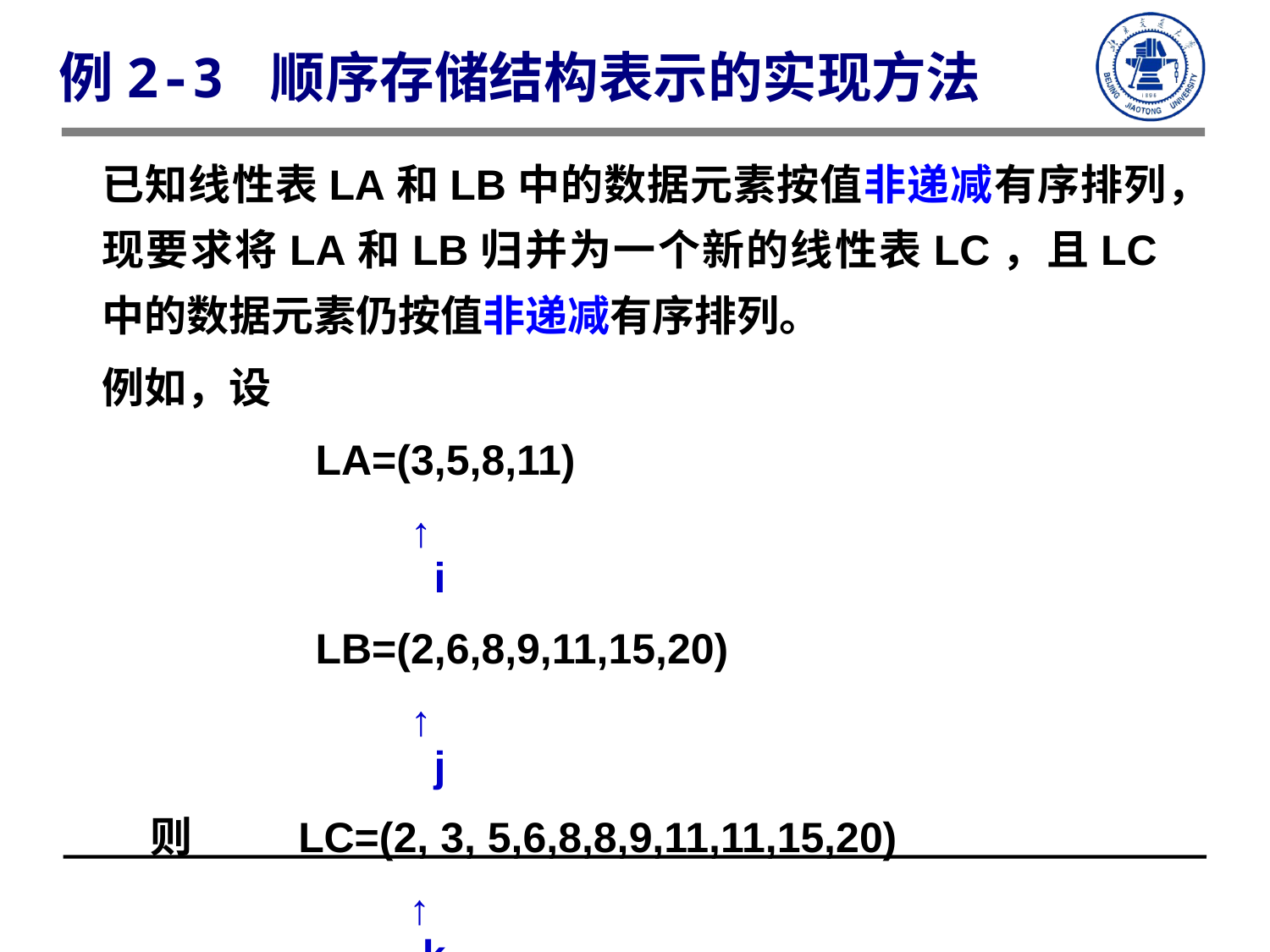

例2-3 顺序存储结构表示的实现方法
已知线性表LA和LB中的数据元素按值非递减有序排列，现要求将LA和LB归并为一个新的线性表LC，且LC中的数据元素仍按值非递减有序排列。
例如，设
                  LA=(3,5,8,11)
                          ↑
                            i
                  LB=(2,6,8,9,11,15,20)
                          ↑
                            j
    则          LC=(2, 3, 5,6,8,8,9,11,11,15,20)
                          ↑
                           k